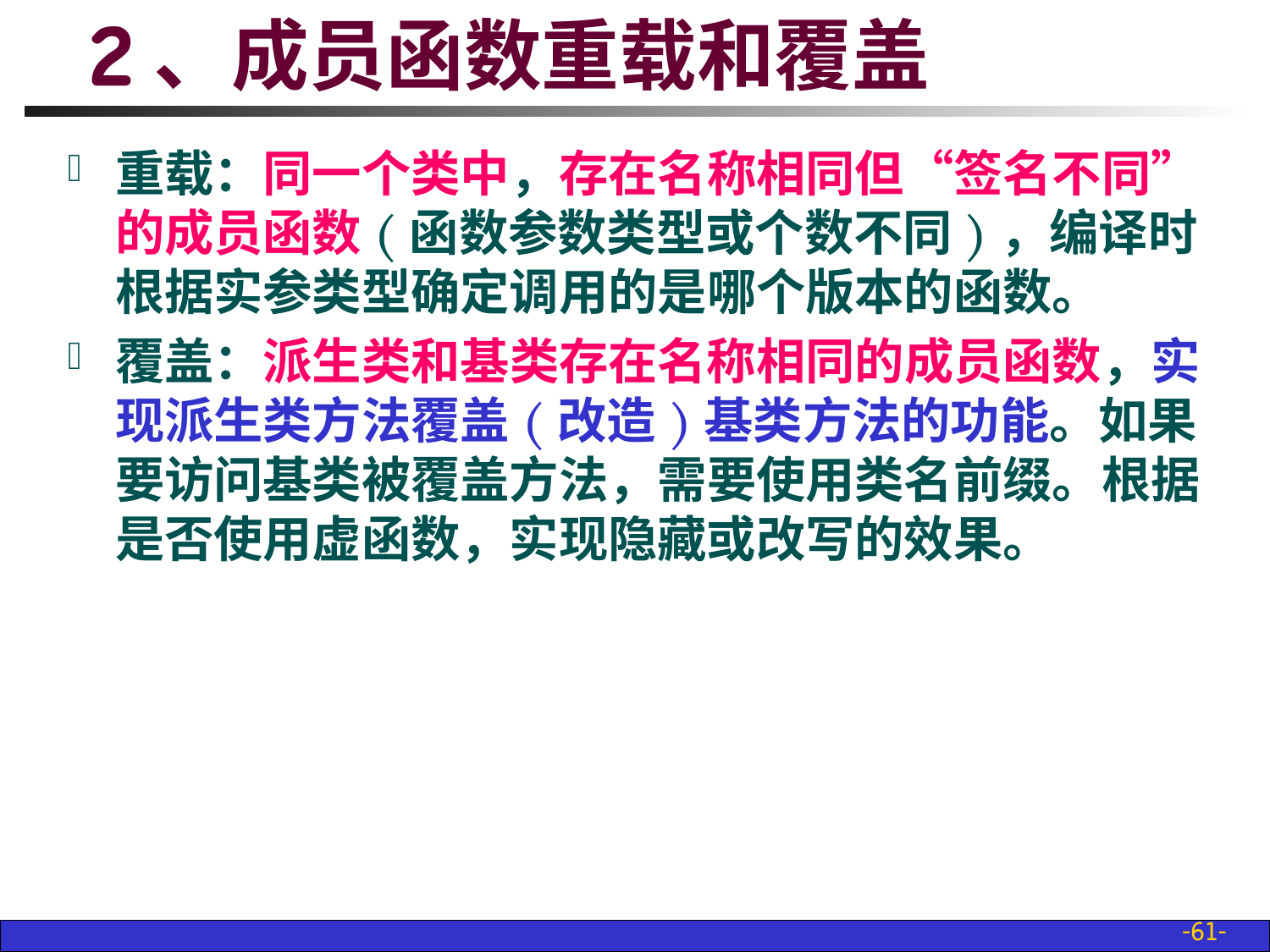

# 2、成员函数重载和覆盖
重载：同一个类中，存在名称相同但“签名不同”的成员函数(函数参数类型或个数不同)，编译时根据实参类型确定调用的是哪个版本的函数。
覆盖：派生类和基类存在名称相同的成员函数，实现派生类方法覆盖(改造)基类方法的功能。如果要访问基类被覆盖方法，需要使用类名前缀。根据是否使用虚函数，实现隐藏或改写的效果。
-61-